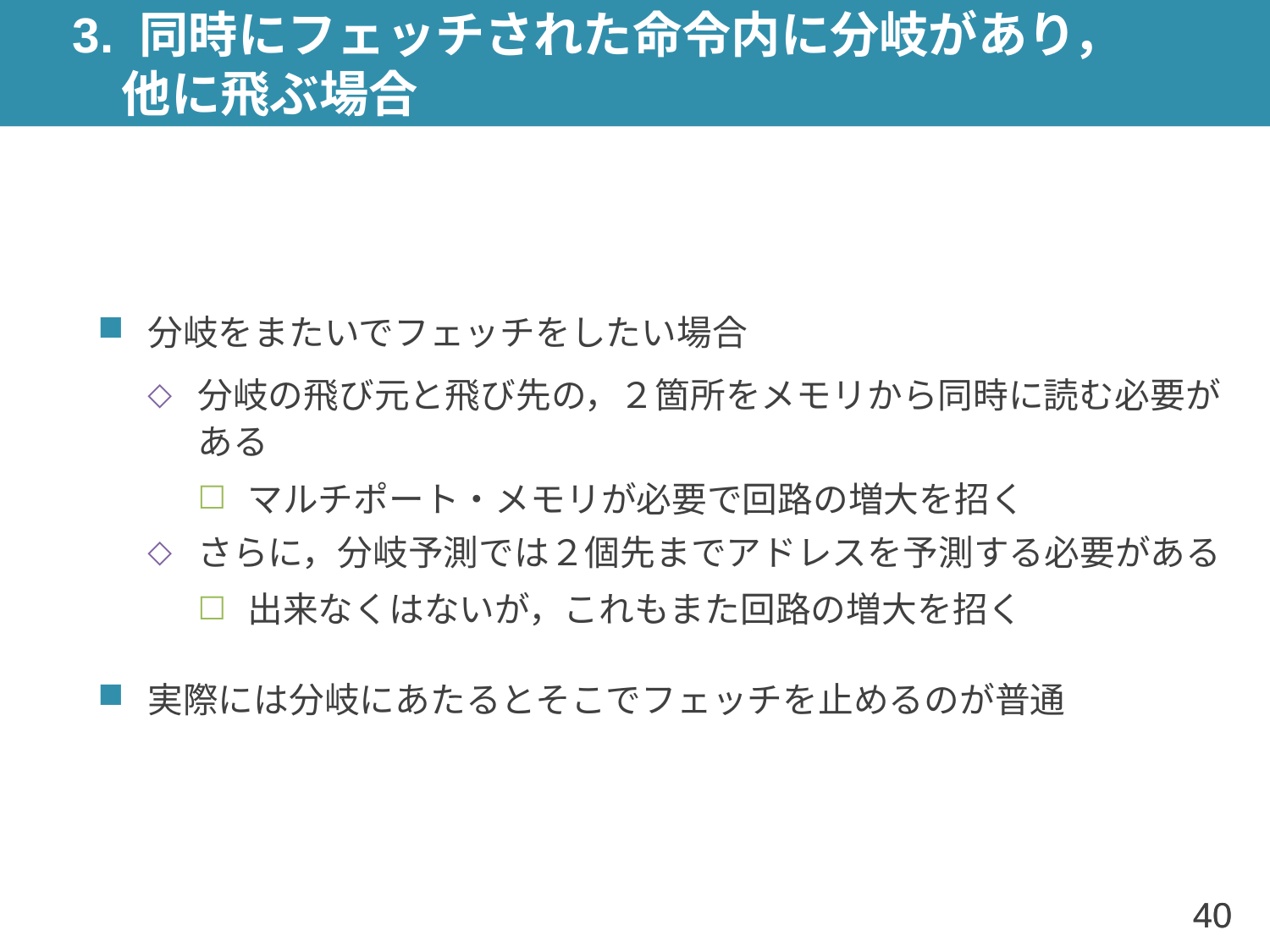

# 3. 同時にフェッチされた命令内に分岐があり， 　他に飛ぶ場合
分岐をまたいでフェッチをしたい場合
分岐の飛び元と飛び先の，２箇所をメモリから同時に読む必要がある
マルチポート・メモリが必要で回路の増大を招く
さらに，分岐予測では２個先までアドレスを予測する必要がある
出来なくはないが，これもまた回路の増大を招く
実際には分岐にあたるとそこでフェッチを止めるのが普通